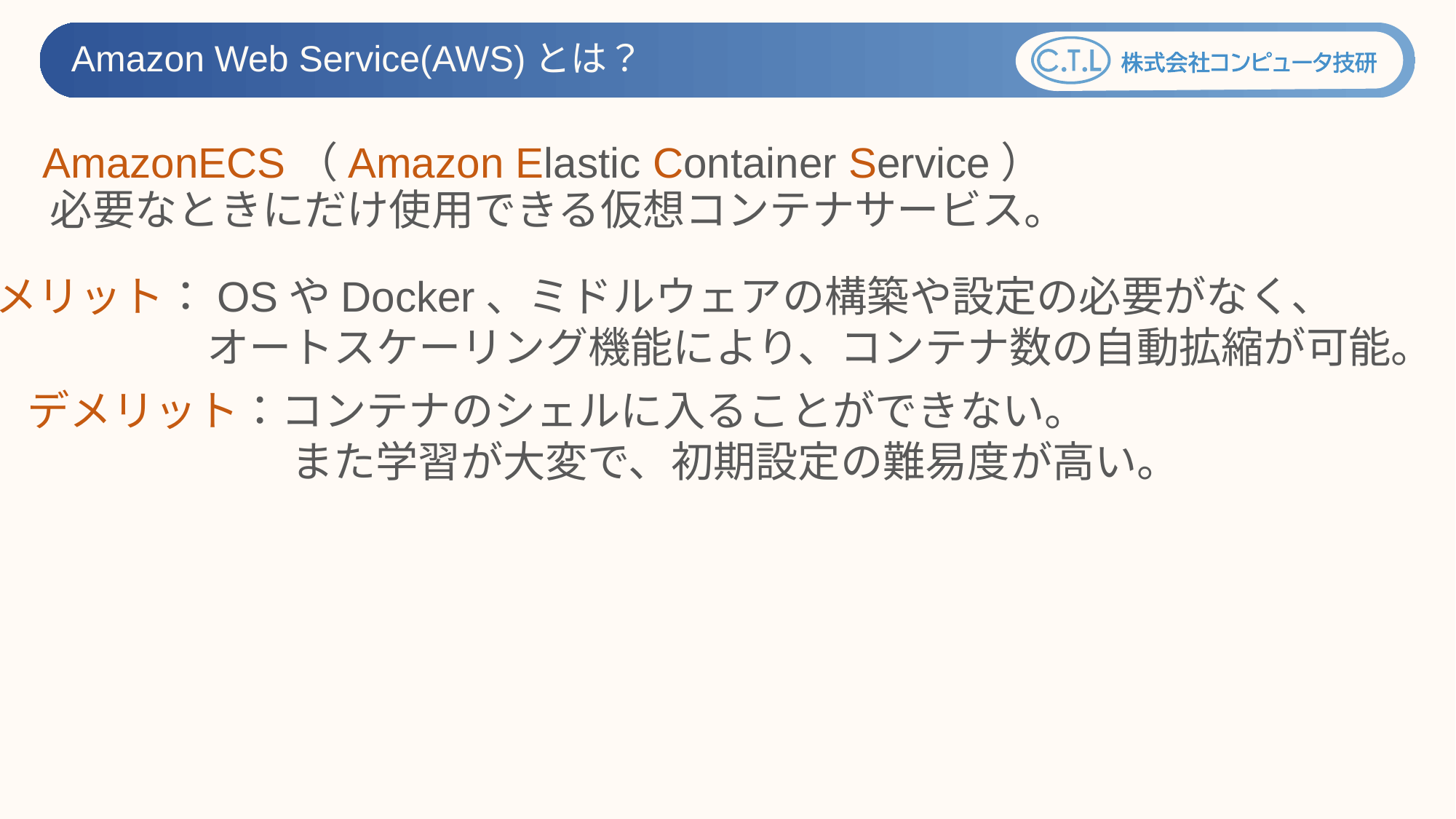

Amazon Web Service(AWS)とは？
AmazonECS（Amazon Elastic Container Service）
　必要なときにだけ使用できる仮想コンテナサービス。
　メリット：OSやDocker、ミドルウェアの構築や設定の必要がなく、
　　　　　　オートスケーリング機能により、コンテナ数の自動拡縮が可能。
　デメリット：コンテナのシェルに入ることができない。
　　　　　　　 また学習が大変で、初期設定の難易度が高い。